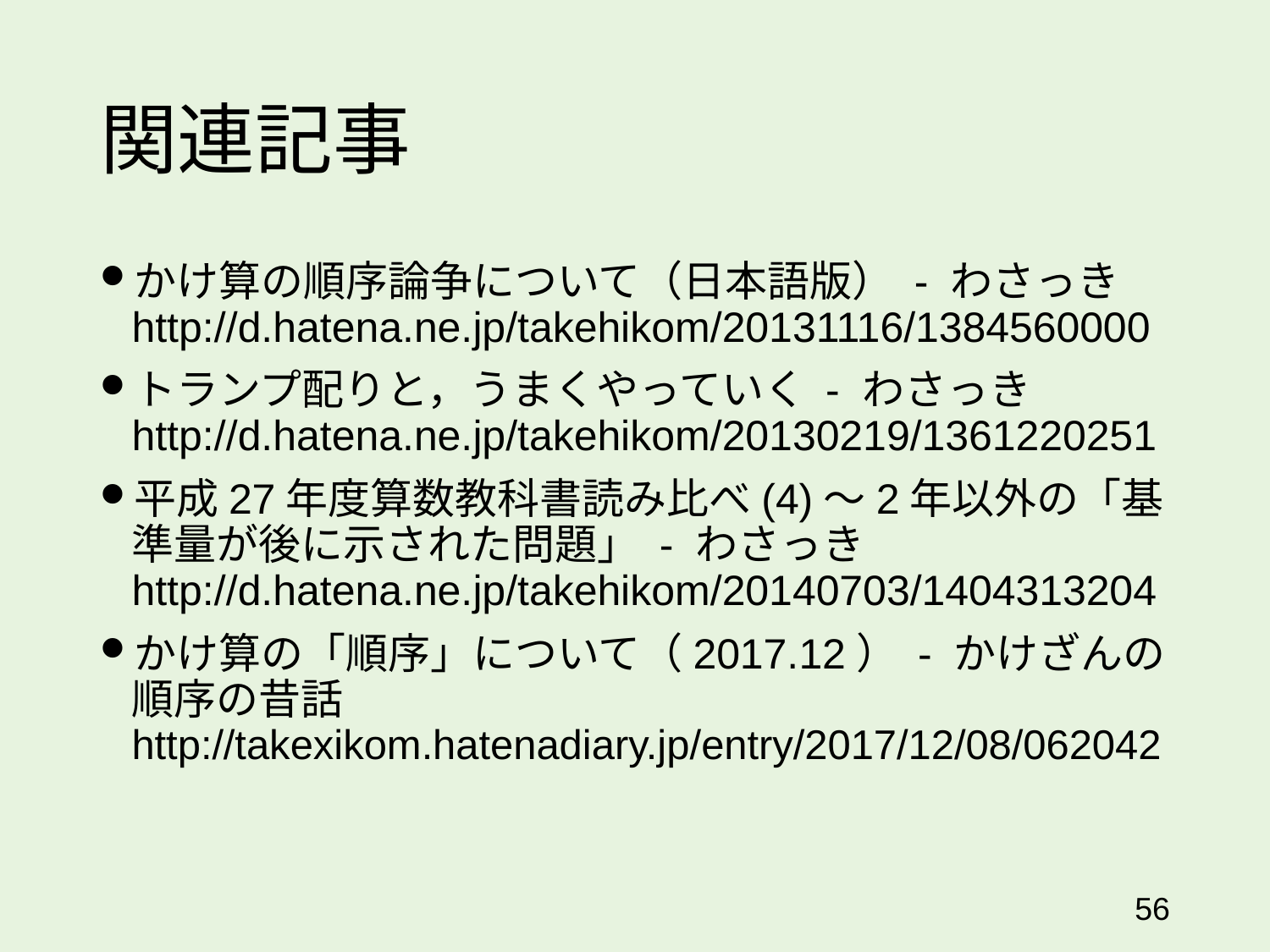

# 関連記事
かけ算の順序論争について（日本語版） - わさっき
http://d.hatena.ne.jp/takehikom/20131116/1384560000
トランプ配りと，うまくやっていく - わさっき
http://d.hatena.ne.jp/takehikom/20130219/1361220251
平成27年度算数教科書読み比べ(4)～2年以外の「基準量が後に示された問題」 - わさっき
http://d.hatena.ne.jp/takehikom/20140703/1404313204
かけ算の「順序」について（2017.12） - かけざんの順序の昔話
http://takexikom.hatenadiary.jp/entry/2017/12/08/062042
56